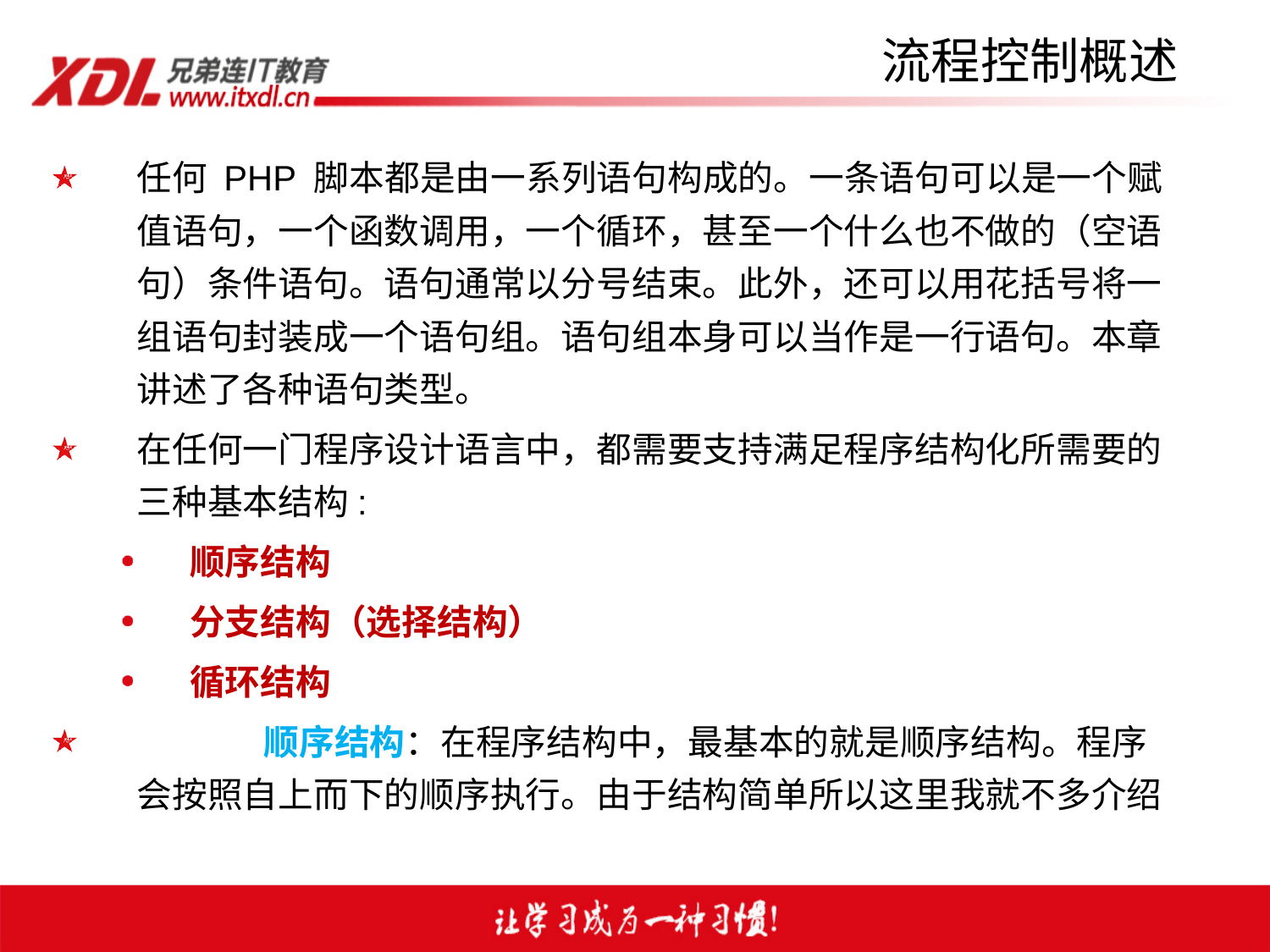

# 流程控制概述
任何 PHP 脚本都是由一系列语句构成的。一条语句可以是一个赋值语句，一个函数调用，一个循环，甚至一个什么也不做的（空语句）条件语句。语句通常以分号结束。此外，还可以用花括号将一组语句封装成一个语句组。语句组本身可以当作是一行语句。本章讲述了各种语句类型。
在任何一门程序设计语言中，都需要支持满足程序结构化所需要的三种基本结构:
顺序结构
分支结构（选择结构）
循环结构
	顺序结构：在程序结构中，最基本的就是顺序结构。程序会按照自上而下的顺序执行。由于结构简单所以这里我就不多介绍